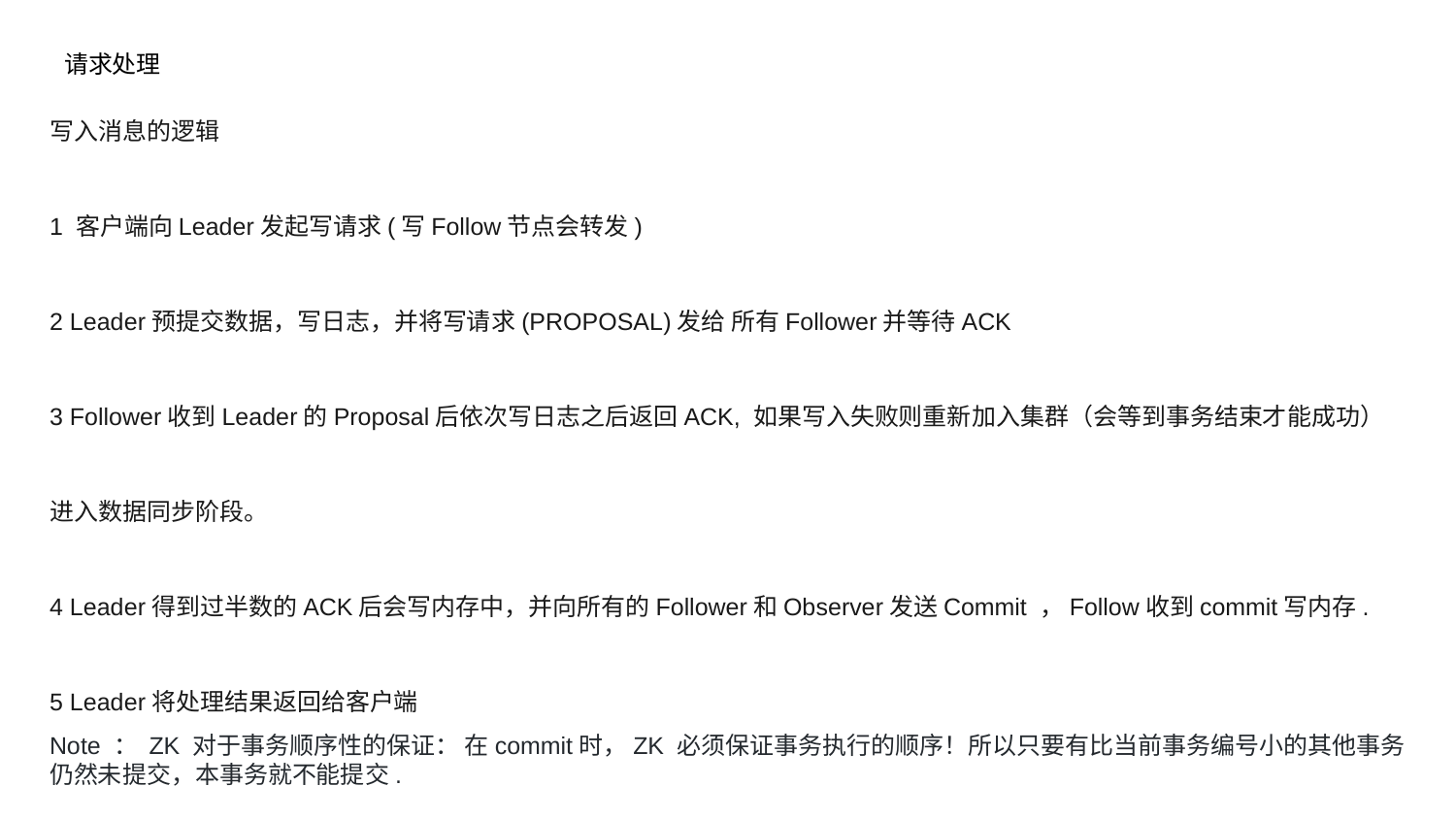

# 请求处理
写入消息的逻辑
1 客户端向Leader发起写请求(写Follow节点会转发)
2 Leader预提交数据，写日志，并将写请求(PROPOSAL)发给 所有Follower并等待ACK
3 Follower收到Leader的Proposal后依次写日志之后返回ACK, 如果写入失败则重新加入集群（会等到事务结束才能成功）进入数据同步阶段。
4 Leader得到过半数的ACK后会写内存中，并向所有的Follower和Observer发送Commit ，Follow收到commit写内存.
5 Leader将处理结果返回给客户端

Note ： ZK 对于事务顺序性的保证： 在commit时，ZK 必须保证事务执行的顺序！所以只要有比当前事务编号小的其他事务仍然未提交，本事务就不能提交.